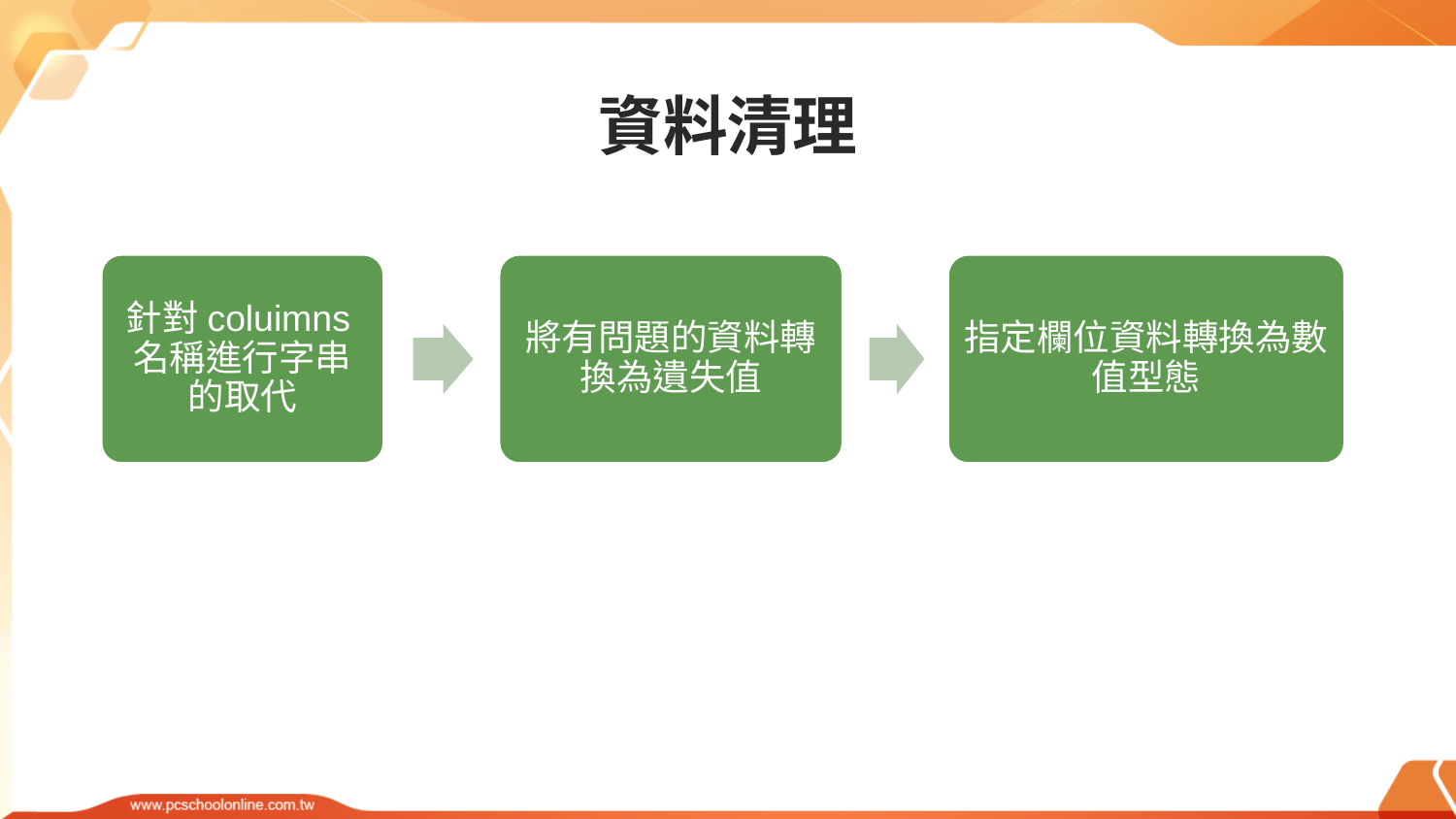

# 資料清理
針對coluimns名稱進行字串的取代

將有問題的資料轉換為遺失值

指定欄位資料轉換為數值型態